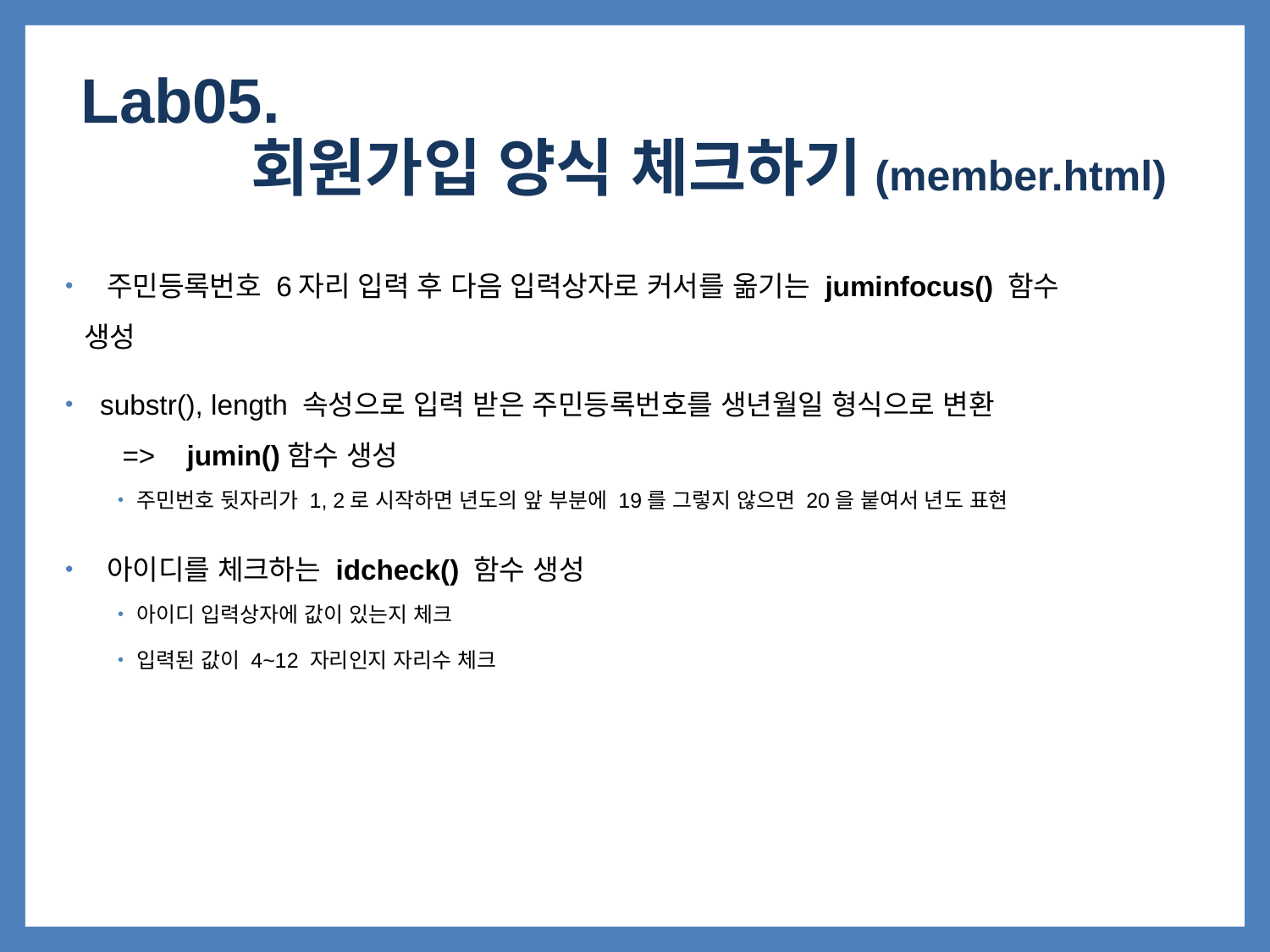

# Lab05. 회원가입 양식 체크하기(member.html)
  주민등록번호 6자리 입력 후 다음 입력상자로 커서를 옮기는 juminfocus() 함수 생성
  substr(), length 속성으로 입력 받은 주민등록번호를 생년월일 형식으로 변환                    =>    jumin()함수 생성
주민번호 뒷자리가 1, 2로 시작하면 년도의 앞 부분에 19를 그렇지 않으면 20을 붙여서 년도 표현
  아이디를 체크하는 idcheck() 함수 생성
아이디 입력상자에 값이 있는지 체크
입력된 값이 4~12 자리인지 자리수 체크